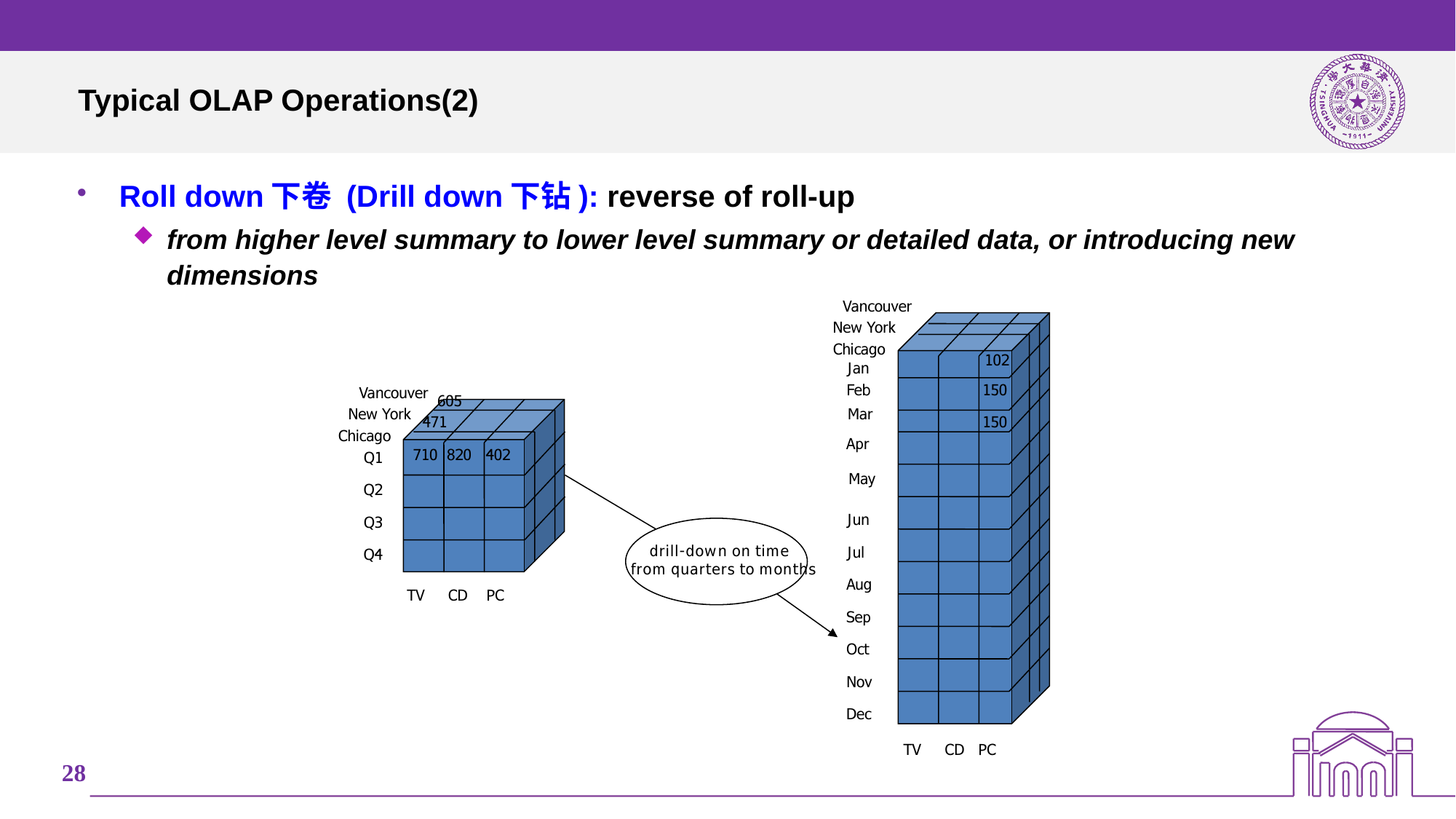

# Typical OLAP Operations(2)
Roll down下卷 (Drill down下钻): reverse of roll-up
from higher level summary to lower level summary or detailed data, or introducing new dimensions
 Vancouver
 New York

 Chicago

 102
Jan

Feb
 150
 Vancouver

 605

 New York

  Mar
471
 150

 Chicago

Apr

710  820   402
Q1

May

Q2

Jun
Q3

    drill-down on time
from quarters to months
Jul
Q4

Aug
 TV     CD    PC

Sep

Oct

Nov

Dec
 TV     CD   PC